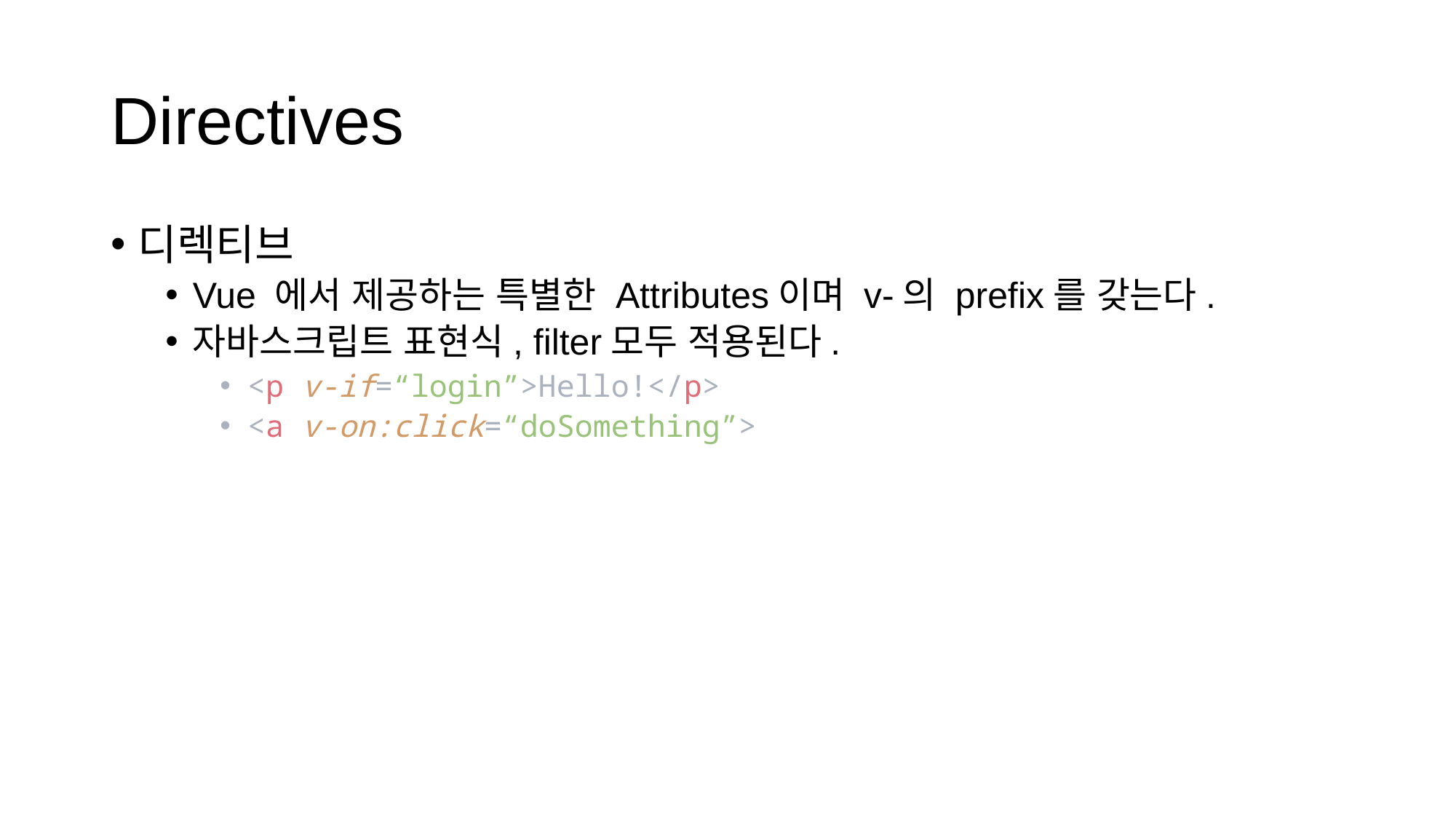

# Directives
디렉티브
Vue 에서 제공하는 특별한 Attributes이며 v-의 prefix를 갖는다.
자바스크립트 표현식, filter모두 적용된다.
<p v-if=“login”>Hello!</p>
<a v-on:click=“doSomething”>